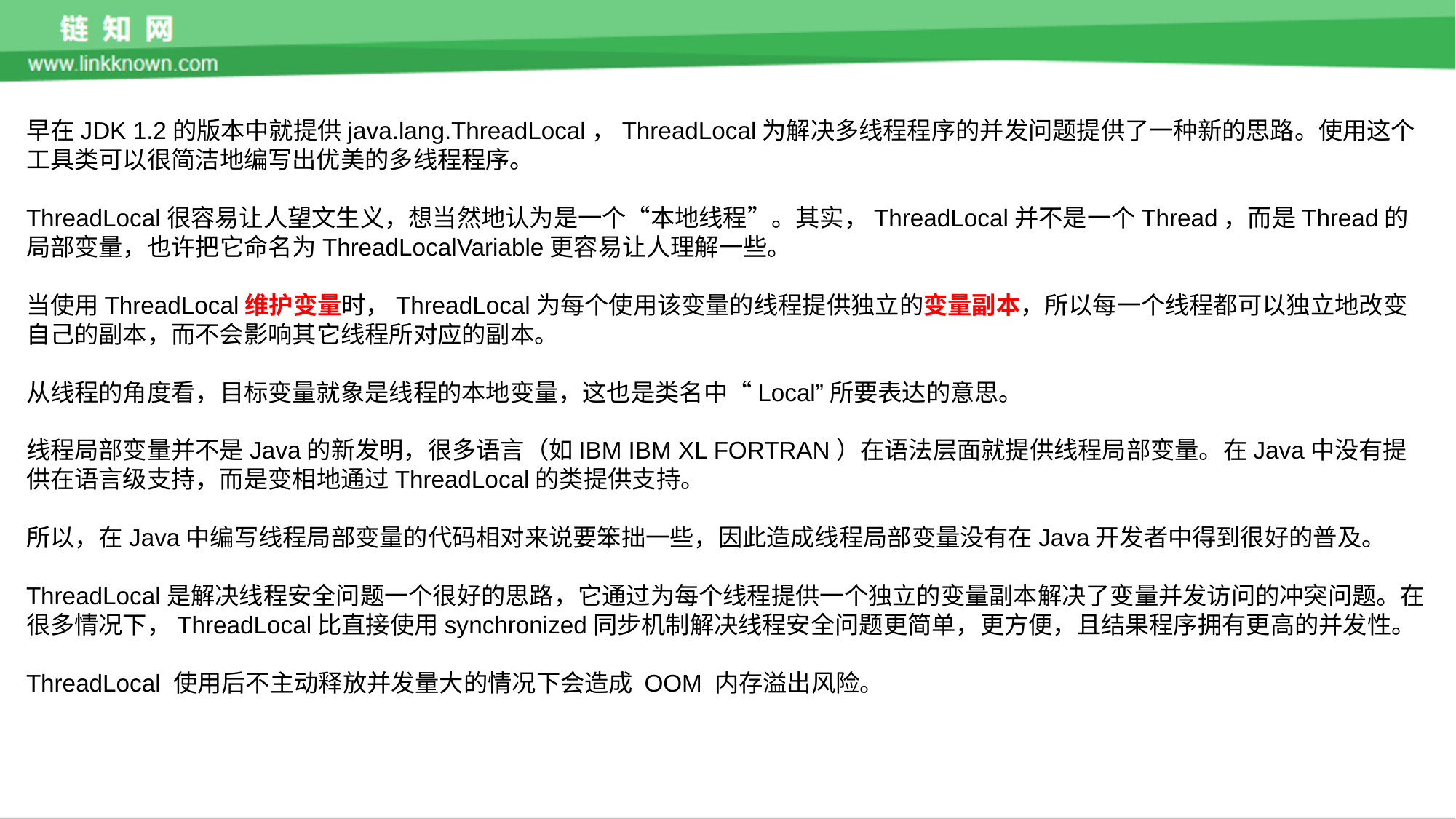

早在JDK 1.2的版本中就提供java.lang.ThreadLocal，ThreadLocal为解决多线程程序的并发问题提供了一种新的思路。使用这个工具类可以很简洁地编写出优美的多线程程序。

ThreadLocal很容易让人望文生义，想当然地认为是一个“本地线程”。其实，ThreadLocal并不是一个Thread，而是Thread的局部变量，也许把它命名为ThreadLocalVariable更容易让人理解一些。

当使用ThreadLocal维护变量时，ThreadLocal为每个使用该变量的线程提供独立的变量副本，所以每一个线程都可以独立地改变自己的副本，而不会影响其它线程所对应的副本。

从线程的角度看，目标变量就象是线程的本地变量，这也是类名中“Local”所要表达的意思。

线程局部变量并不是Java的新发明，很多语言（如IBM IBM XL FORTRAN）在语法层面就提供线程局部变量。在Java中没有提供在语言级支持，而是变相地通过ThreadLocal的类提供支持。

所以，在Java中编写线程局部变量的代码相对来说要笨拙一些，因此造成线程局部变量没有在Java开发者中得到很好的普及。

ThreadLocal是解决线程安全问题一个很好的思路，它通过为每个线程提供一个独立的变量副本解决了变量并发访问的冲突问题。在很多情况下，ThreadLocal比直接使用synchronized同步机制解决线程安全问题更简单，更方便，且结果程序拥有更高的并发性。

ThreadLocal 使用后不主动释放并发量大的情况下会造成 OOM 内存溢出风险。